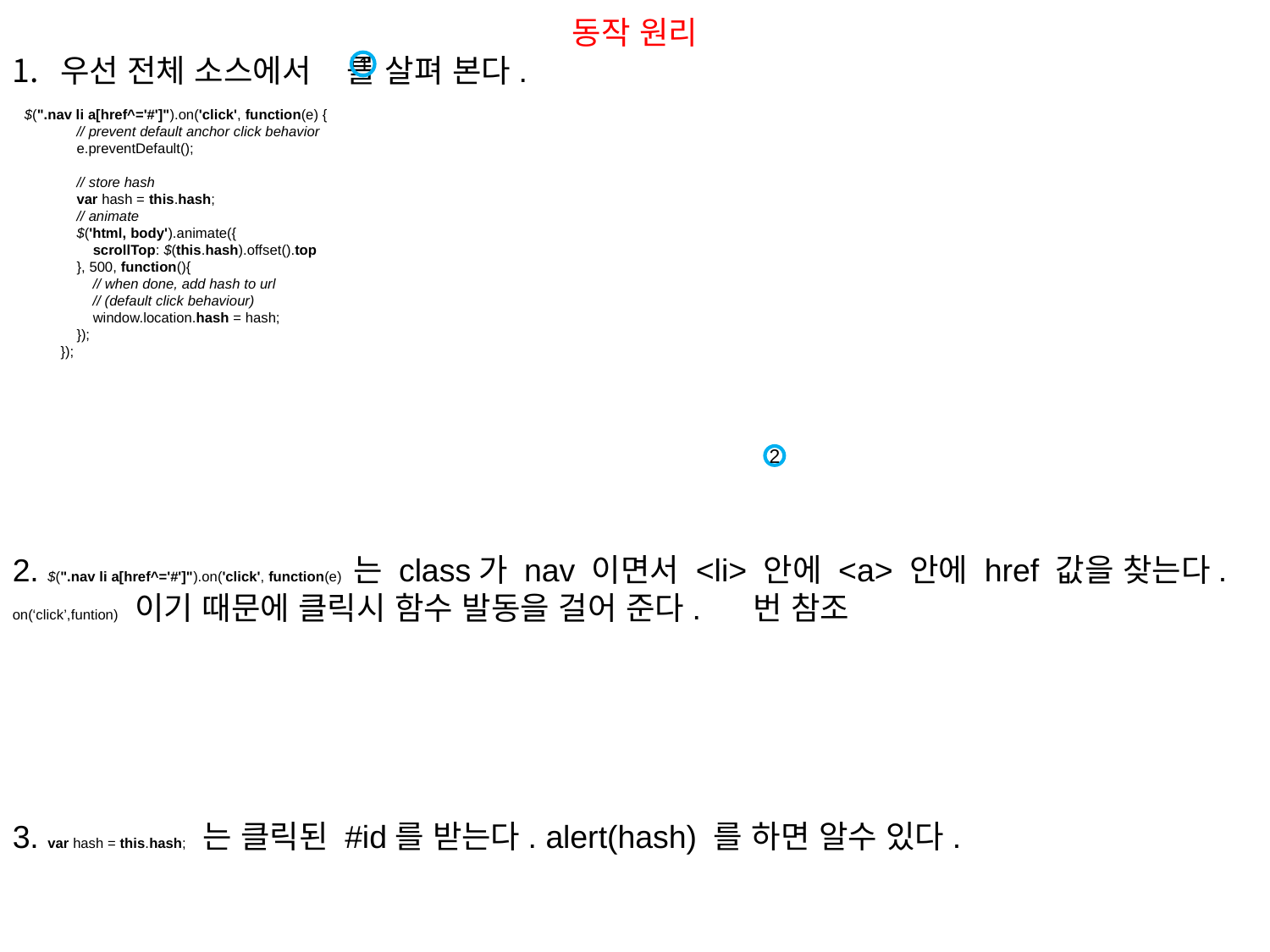

동작 원리
우선 전체 소스에서    를 살펴 본다.

   $(".nav li a[href^='#']").on('click', function(e) {
                // prevent default anchor click behavior
                e.preventDefault();
                // store hash
                var hash = this.hash;
                // animate
                $('html, body').animate({
                    scrollTop: $(this.hash).offset().top
                }, 500, function(){
                    // when done, add hash to url
                    // (default click behaviour)
                    window.location.hash = hash;
                });
            });

2. $(".nav li a[href^='#']").on('click', function(e)  는 class가 nav 이면서 <li> 안에 <a> 안에 href 값을 찾는다.
on(‘click’,funtion) 이기 때문에 클릭시 함수 발동을 걸어 준다.     번 참조

3. var hash = this.hash; 는 클릭된 #id를 받는다. alert(hash) 를 하면 알수 있다.

4. $('html, body').animate({  은  animate 함수를 이용한 것이다. html안 body 영역에서 동작 한다는 설정이다.  animate는
({ scrollTop: (   ) , 속도 ,function() )}; 의 형식으로 나타낸다.

.navbar 처럼 앞에 .이 붙으면 class명이 navbar인 것을 찾고
#navbar 처럼 앞에 #이 붙으면 id명이 navbar인 것을 찾는다.
1
2